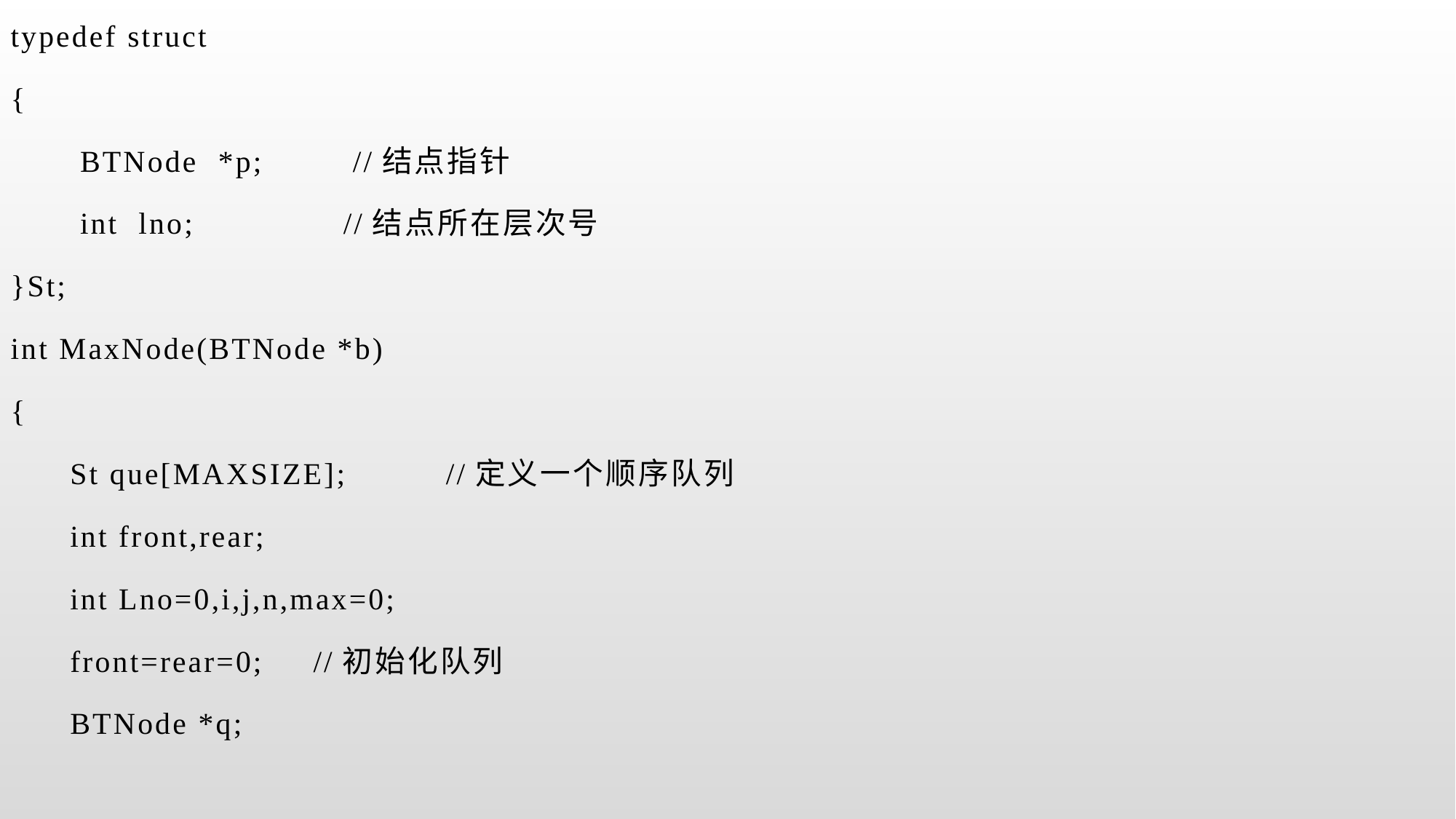

typedef struct
{
       BTNode  *p;         //结点指针
       int  lno;               //结点所在层次号
}St;
int MaxNode(BTNode *b)
{
      St que[MAXSIZE];          //定义一个顺序队列
      int front,rear;
      int Lno=0,i,j,n,max=0;
      front=rear=0;     //初始化队列
      BTNode *q;